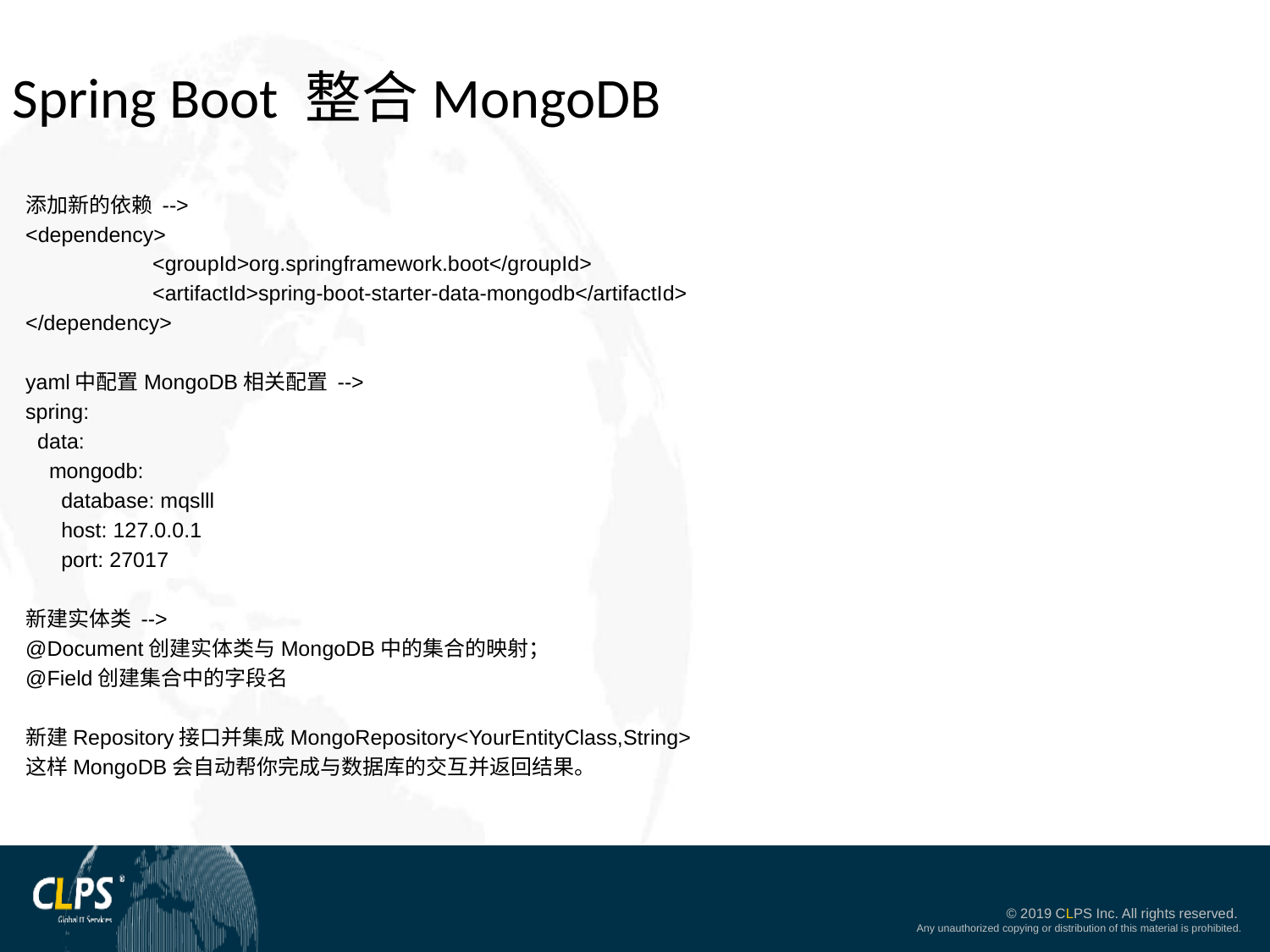

Spring Boot 整合MongoDB

添加新的依赖 -->
<dependency>
	<groupId>org.springframework.boot</groupId>
	<artifactId>spring-boot-starter-data-mongodb</artifactId>
</dependency>

yaml中配置MongoDB相关配置 -->
spring:
  data:
    mongodb:
      database: mqslll
      host: 127.0.0.1
      port: 27017

新建实体类 -->
@Document创建实体类与MongoDB中的集合的映射；
@Field创建集合中的字段名

新建Repository接口并集成MongoRepository<YourEntityClass,String>
这样MongoDB会自动帮你完成与数据库的交互并返回结果。
14